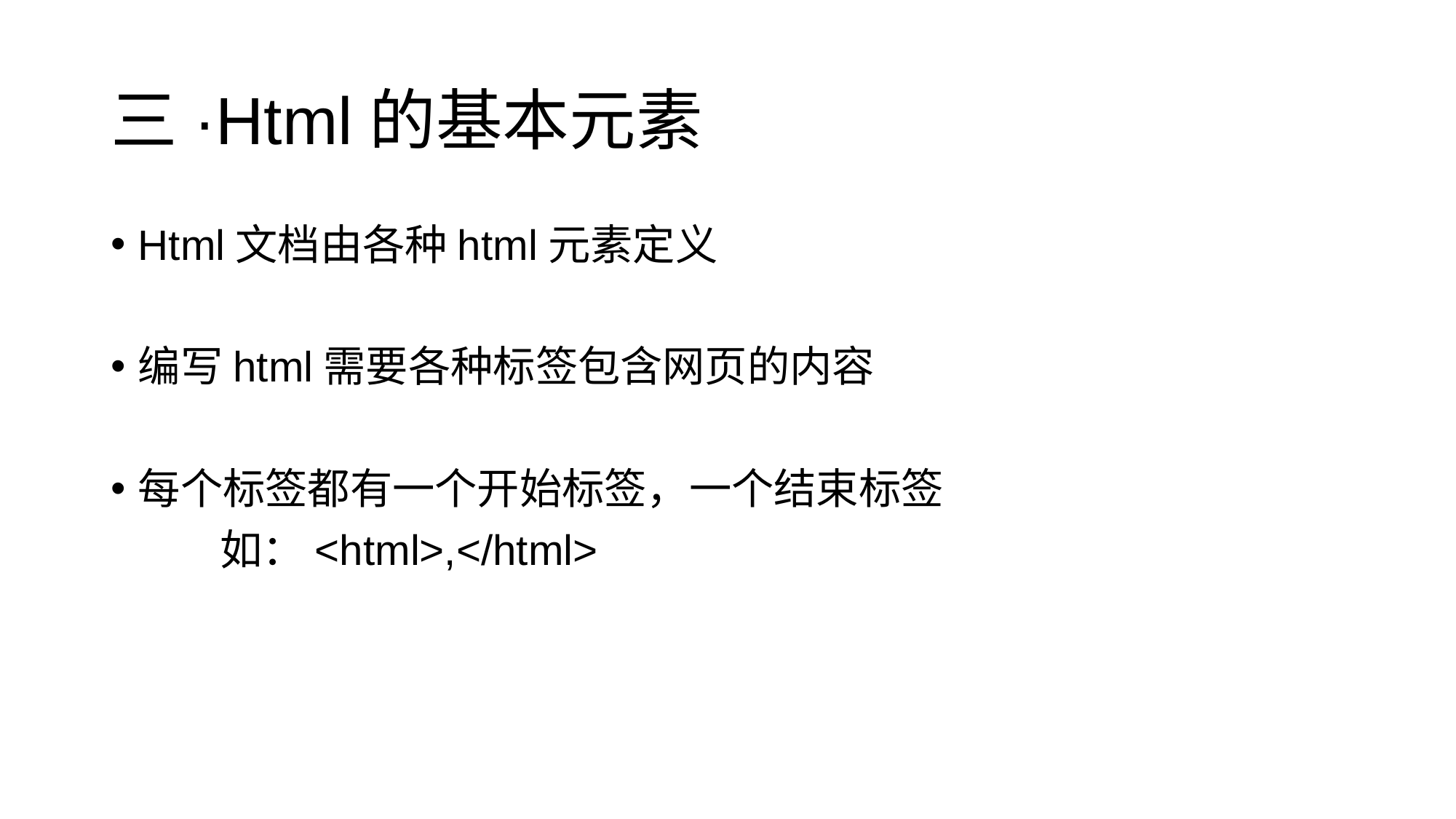

# 三·Html的基本元素
Html文档由各种html元素定义

编写html需要各种标签包含网页的内容

每个标签都有一个开始标签，一个结束标签
	如：<html>,</html>